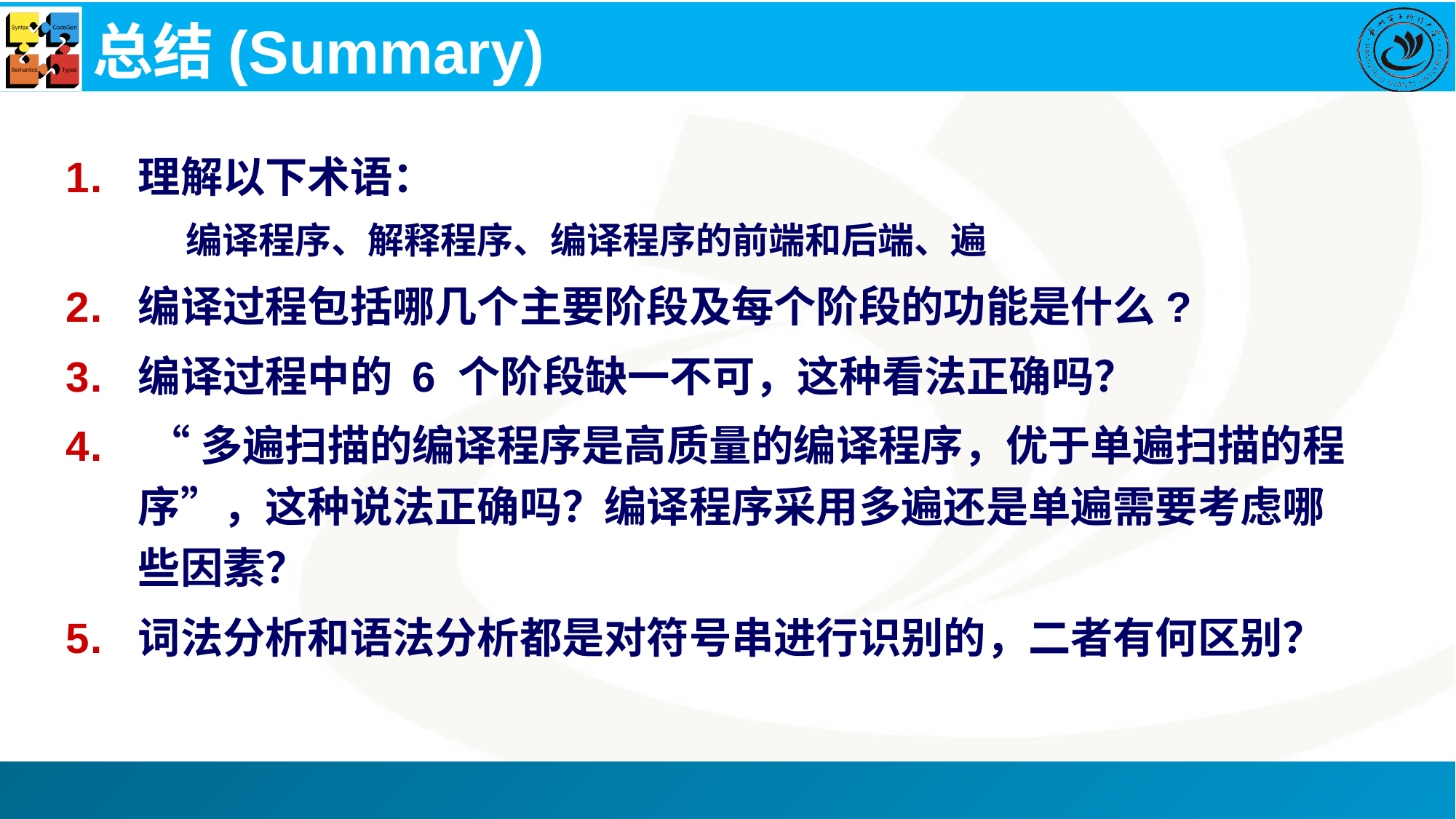

# 总结(Summary)
理解以下术语：
       编译程序、解释程序、编译程序的前端和后端、遍
编译过程包括哪几个主要阶段及每个阶段的功能是什么?
编译过程中的 6 个阶段缺一不可，这种看法正确吗？
 “多遍扫描的编译程序是高质量的编译程序，优于单遍扫描的程序”，这种说法正确吗？编译程序采用多遍还是单遍需要考虑哪些因素？
词法分析和语法分析都是对符号串进行识别的，二者有何区别？
51